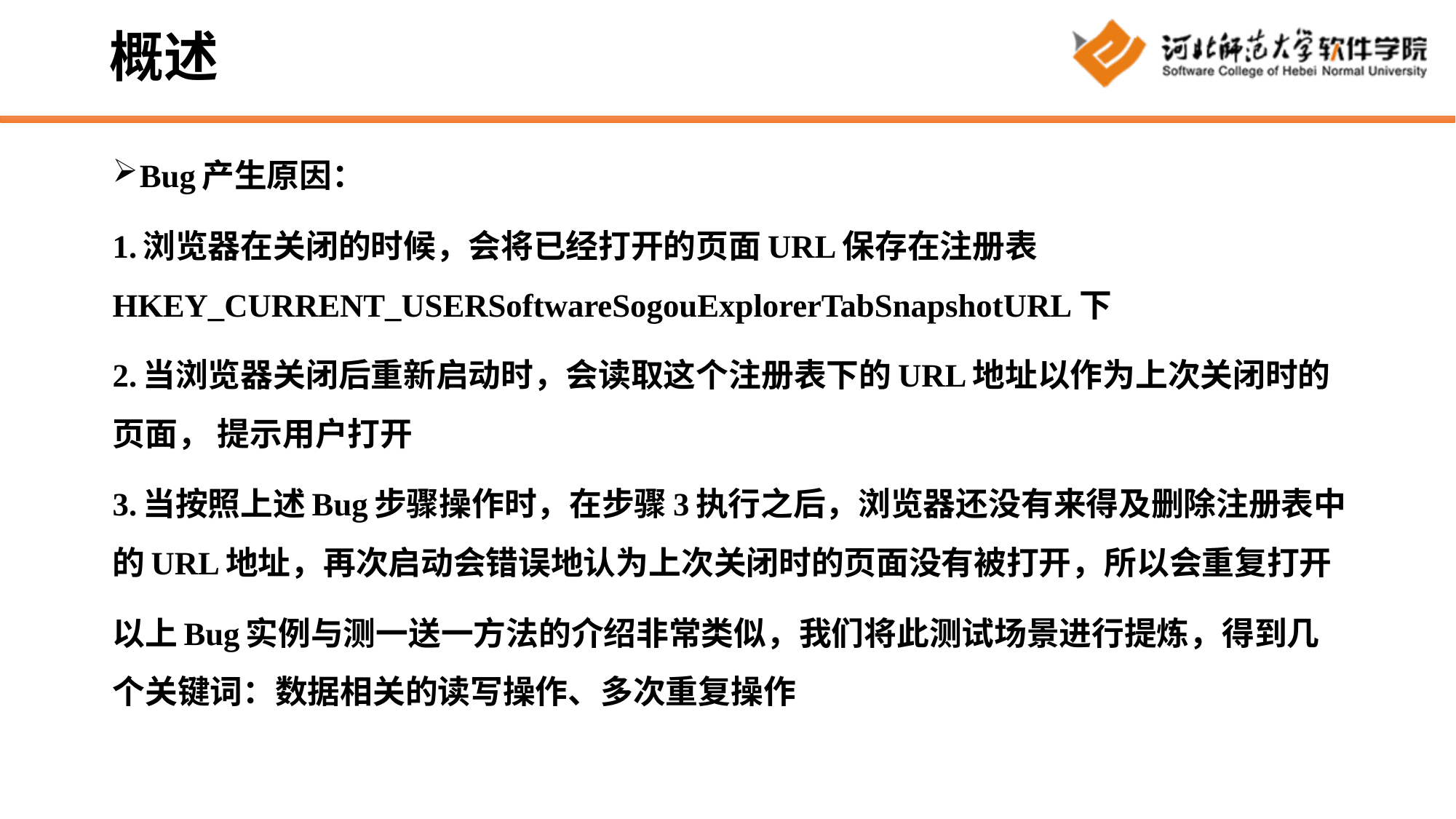

# 概述
Bug产生原因：
1.浏览器在关闭的时候，会将已经打开的页面URL保存在注册表HKEY_CURRENT_USERSoftwareSogouExplorerTabSnapshotURL下
2.当浏览器关闭后重新启动时，会读取这个注册表下的URL地址以作为上次关闭时的页面， 提示用户打开
3.当按照上述Bug步骤操作时，在步骤3执行之后，浏览器还没有来得及删除注册表中的URL地址，再次启动会错误地认为上次关闭时的页面没有被打开，所以会重复打开
以上Bug实例与测一送一方法的介绍非常类似，我们将此测试场景进行提炼，得到几个关键词：数据相关的读写操作、多次重复操作